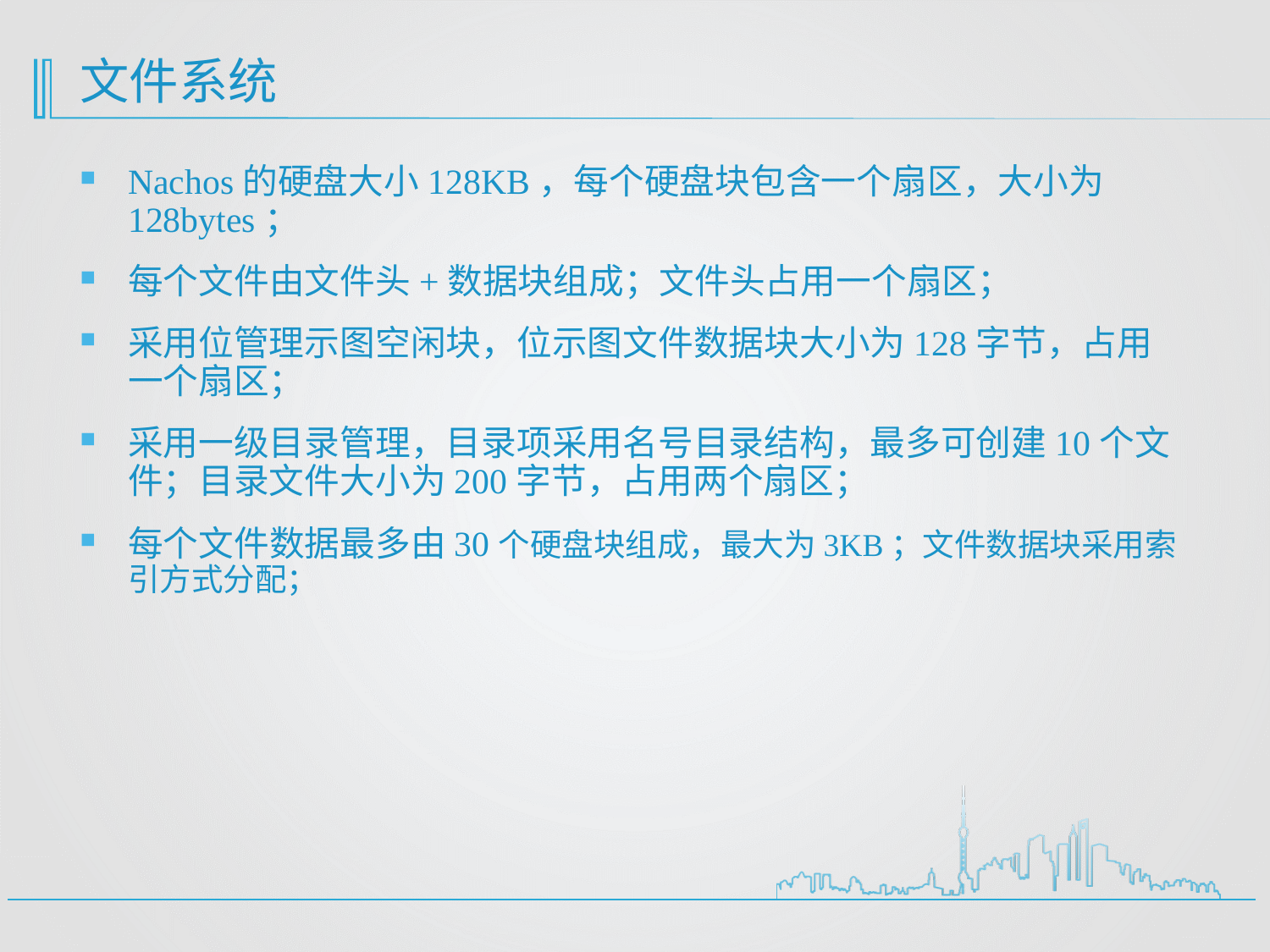

# 文件系统
Nachos的硬盘大小128KB，每个硬盘块包含一个扇区，大小为128bytes；
每个文件由文件头+数据块组成；文件头占用一个扇区；
采用位管理示图空闲块，位示图文件数据块大小为128字节，占用一个扇区；
采用一级目录管理，目录项采用名号目录结构，最多可创建10个文件；目录文件大小为200字节，占用两个扇区；
每个文件数据最多由30个硬盘块组成，最大为3KB；文件数据块采用索引方式分配；